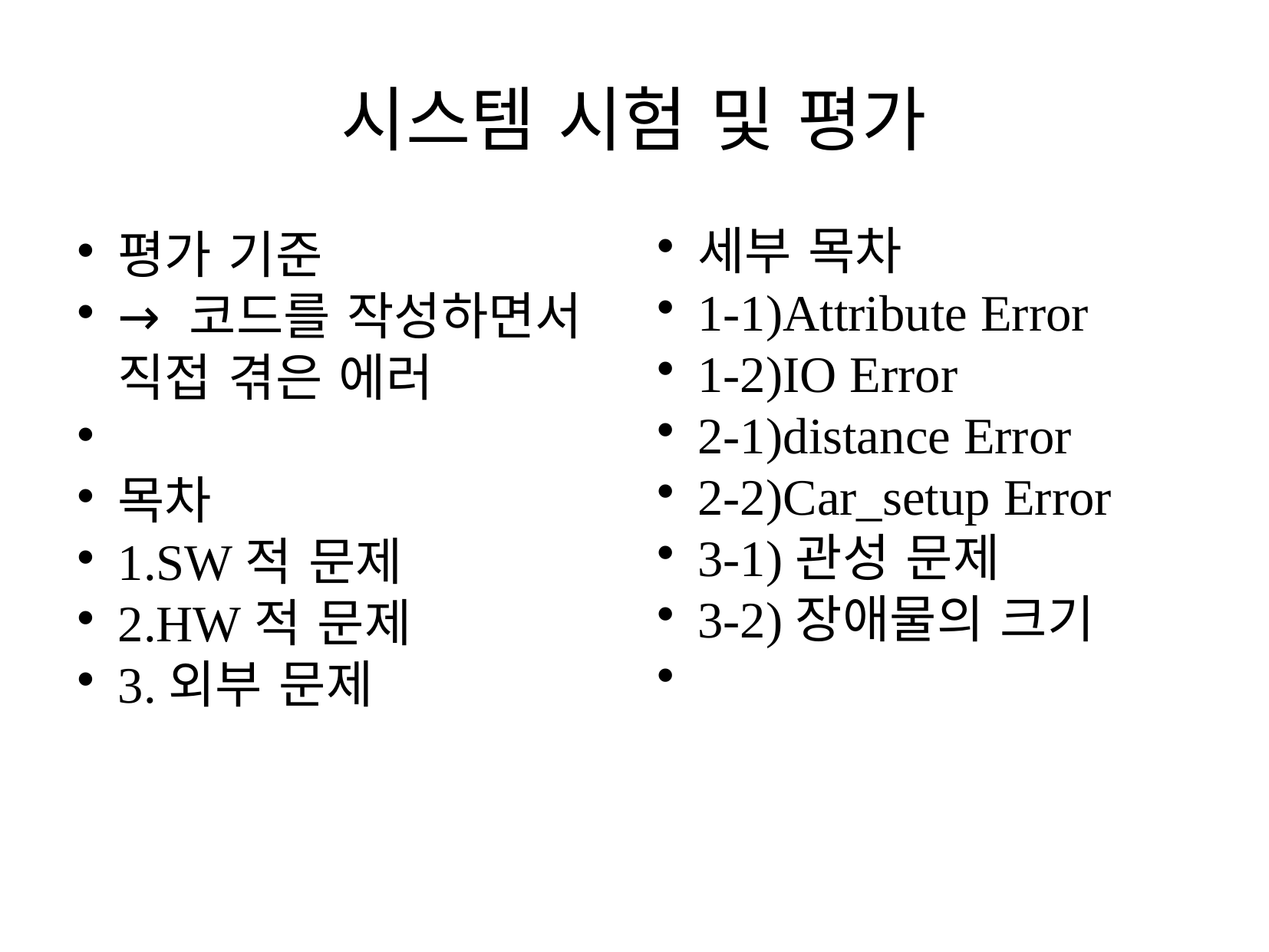

시스템 시험 및 평가
세부 목차
1-1)Attribute Error
1-2)IO Error
2-1)distance Error
2-2)Car_setup Error
3-1)관성 문제
3-2)장애물의 크기

평가 기준
→ 코드를 작성하면서 직접 겪은 에러

목차
1.SW적 문제
2.HW적 문제
3.외부 문제